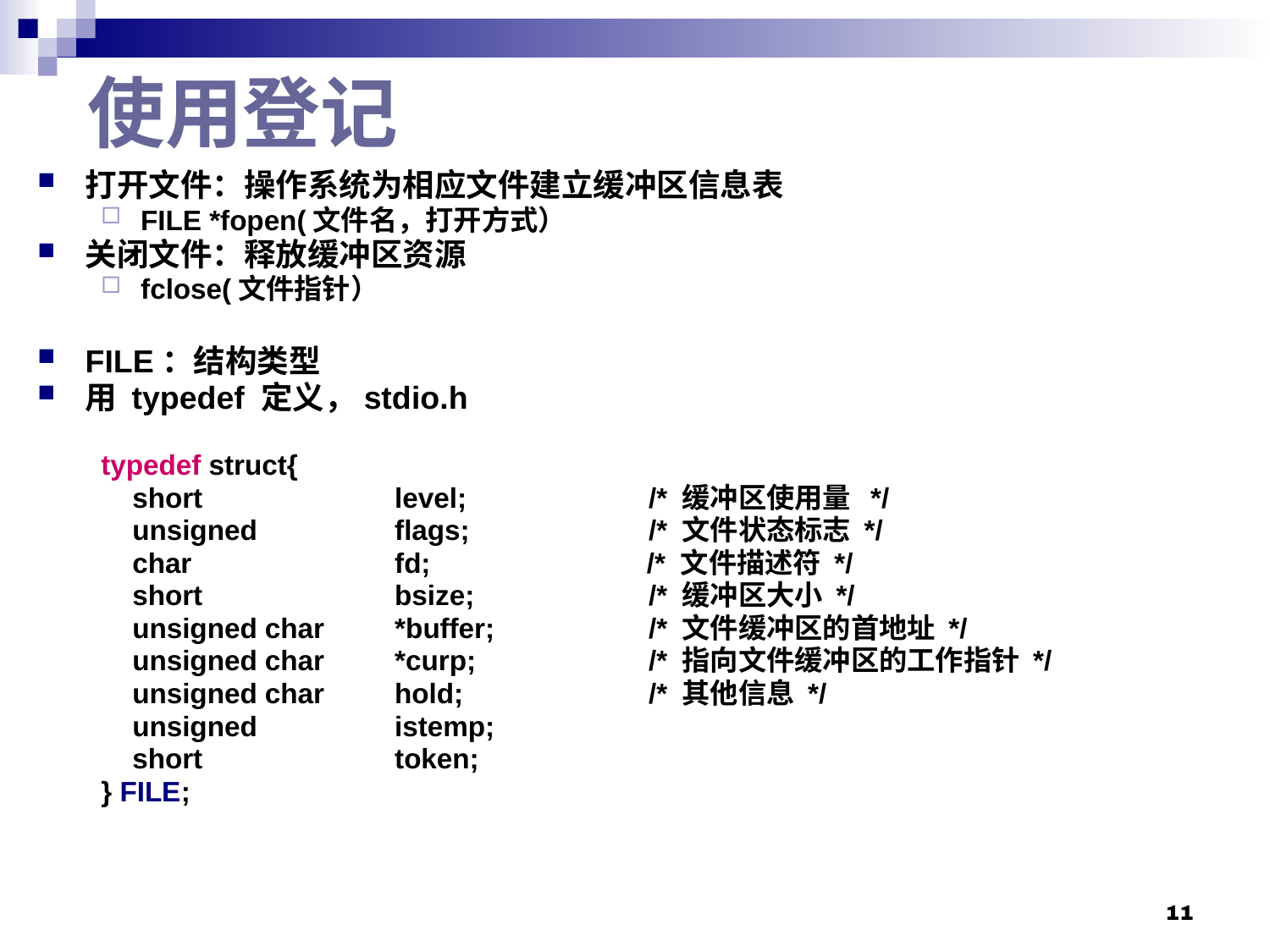

# 使用登记
打开文件：操作系统为相应文件建立缓冲区信息表
FILE *fopen(文件名，打开方式）
关闭文件：释放缓冲区资源
fclose(文件指针）

FILE：结构类型
用 typedef 定义，stdio.h

typedef struct{
    short                	level;        	/* 缓冲区使用量  */
    unsigned       	flags;        	/* 文件状态标志 */
    char                 	fd;           	                /* 文件描述符 */
    short                	bsize;        	/* 缓冲区大小 */
    unsigned char   	*buffer;      	/* 文件缓冲区的首地址 */
    unsigned char  	*curp;      	/* 指向文件缓冲区的工作指针 */
    unsigned char   	hold;         	/* 其他信息 */
    unsigned        	istemp;
    short              	token;
} FILE;
11